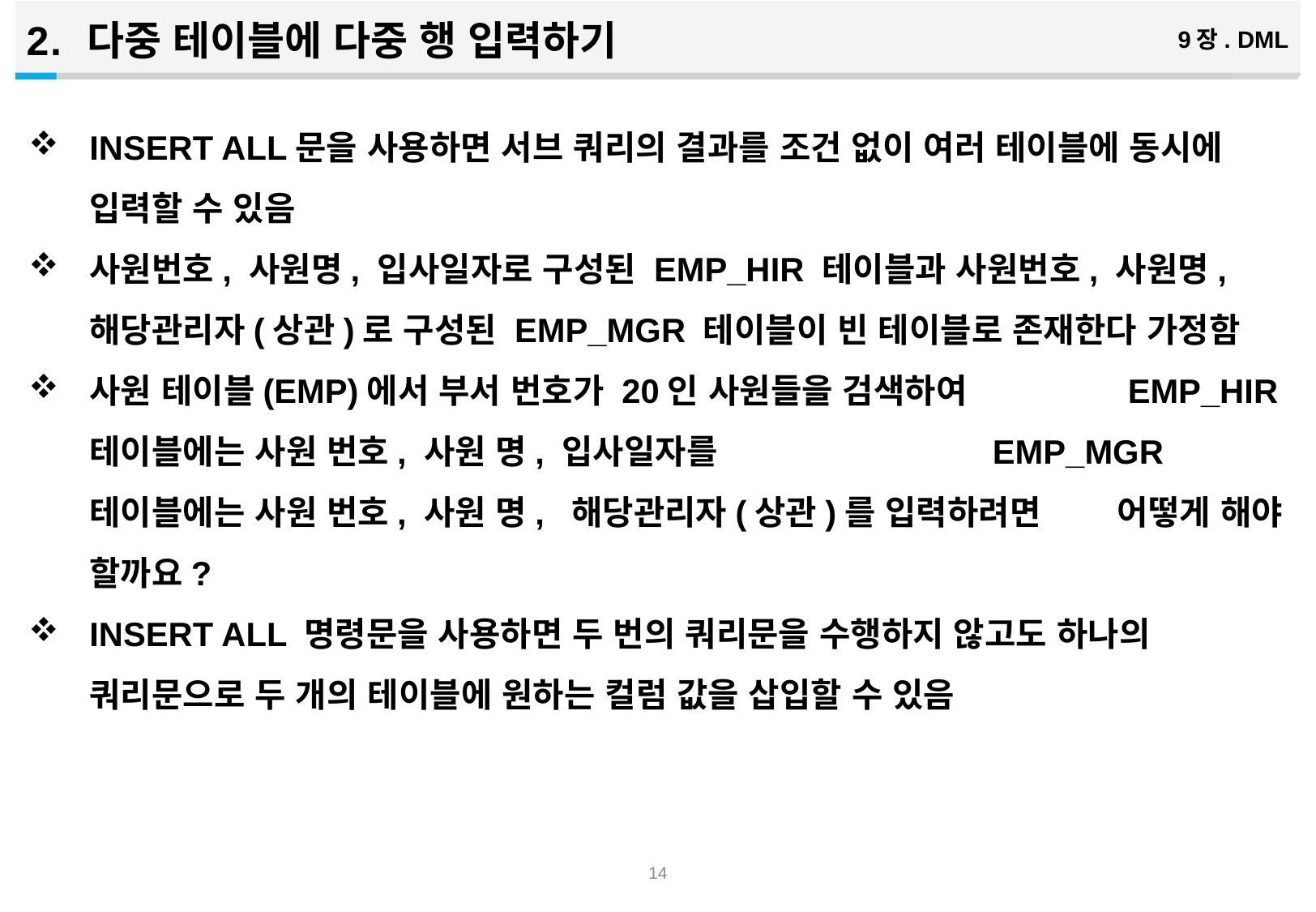

다중 테이블에 다중 행 입력하기
9장. DML
INSERT ALL문을 사용하면 서브 쿼리의 결과를 조건 없이 여러 테이블에 동시에 입력할 수 있음
사원번호, 사원명, 입사일자로 구성된 EMP_HIR 테이블과 사원번호, 사원명,  해당관리자(상관)로 구성된 EMP_MGR 테이블이 빈 테이블로 존재한다 가정함
사원 테이블(EMP)에서 부서 번호가 20인 사원들을 검색하여                EMP_HIR 테이블에는 사원 번호, 사원 명, 입사일자를                            EMP_MGR 테이블에는 사원 번호, 사원 명,  해당관리자(상관)를 입력하려면        어떻게 해야 할까요?
INSERT ALL 명령문을 사용하면 두 번의 쿼리문을 수행하지 않고도 하나의    쿼리문으로 두 개의 테이블에 원하는 컬럼 값을 삽입할 수 있음

14